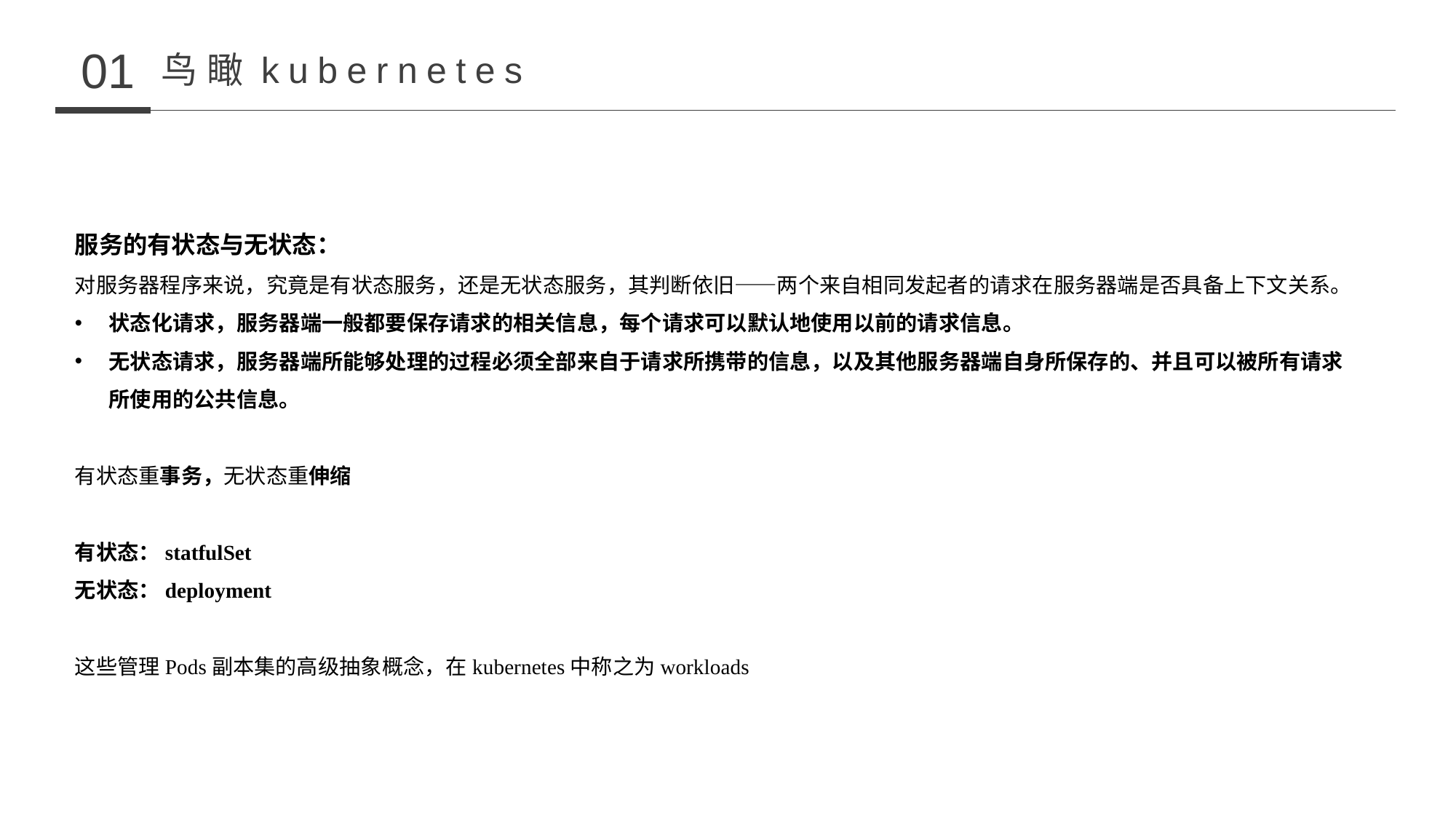

01
鸟瞰kubernetes
服务的有状态与无状态：
对服务器程序来说，究竟是有状态服务，还是无状态服务，其判断依旧——两个来自相同发起者的请求在服务器端是否具备上下文关系。
状态化请求，服务器端一般都要保存请求的相关信息，每个请求可以默认地使用以前的请求信息。
无状态请求，服务器端所能够处理的过程必须全部来自于请求所携带的信息，以及其他服务器端自身所保存的、并且可以被所有请求所使用的公共信息。

有状态重事务，无状态重伸缩

有状态：statfulSet
无状态：deployment

这些管理Pods副本集的高级抽象概念，在kubernetes中称之为workloads